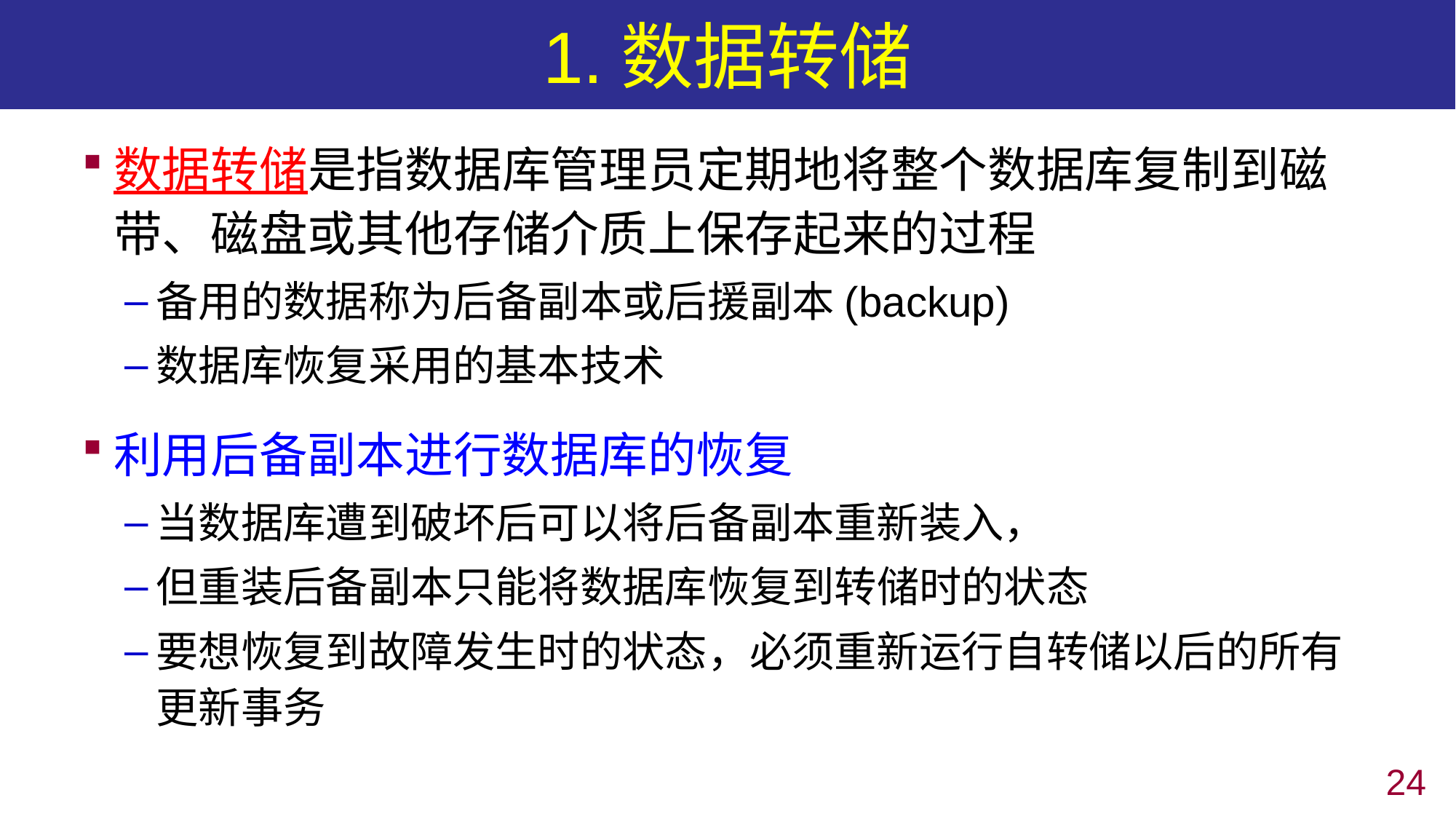

# 1.数据转储
数据转储是指数据库管理员定期地将整个数据库复制到磁带、磁盘或其他存储介质上保存起来的过程
备用的数据称为后备副本或后援副本(backup)
数据库恢复采用的基本技术

利用后备副本进行数据库的恢复
当数据库遭到破坏后可以将后备副本重新装入，
但重装后备副本只能将数据库恢复到转储时的状态
要想恢复到故障发生时的状态，必须重新运行自转储以后的所有更新事务
24